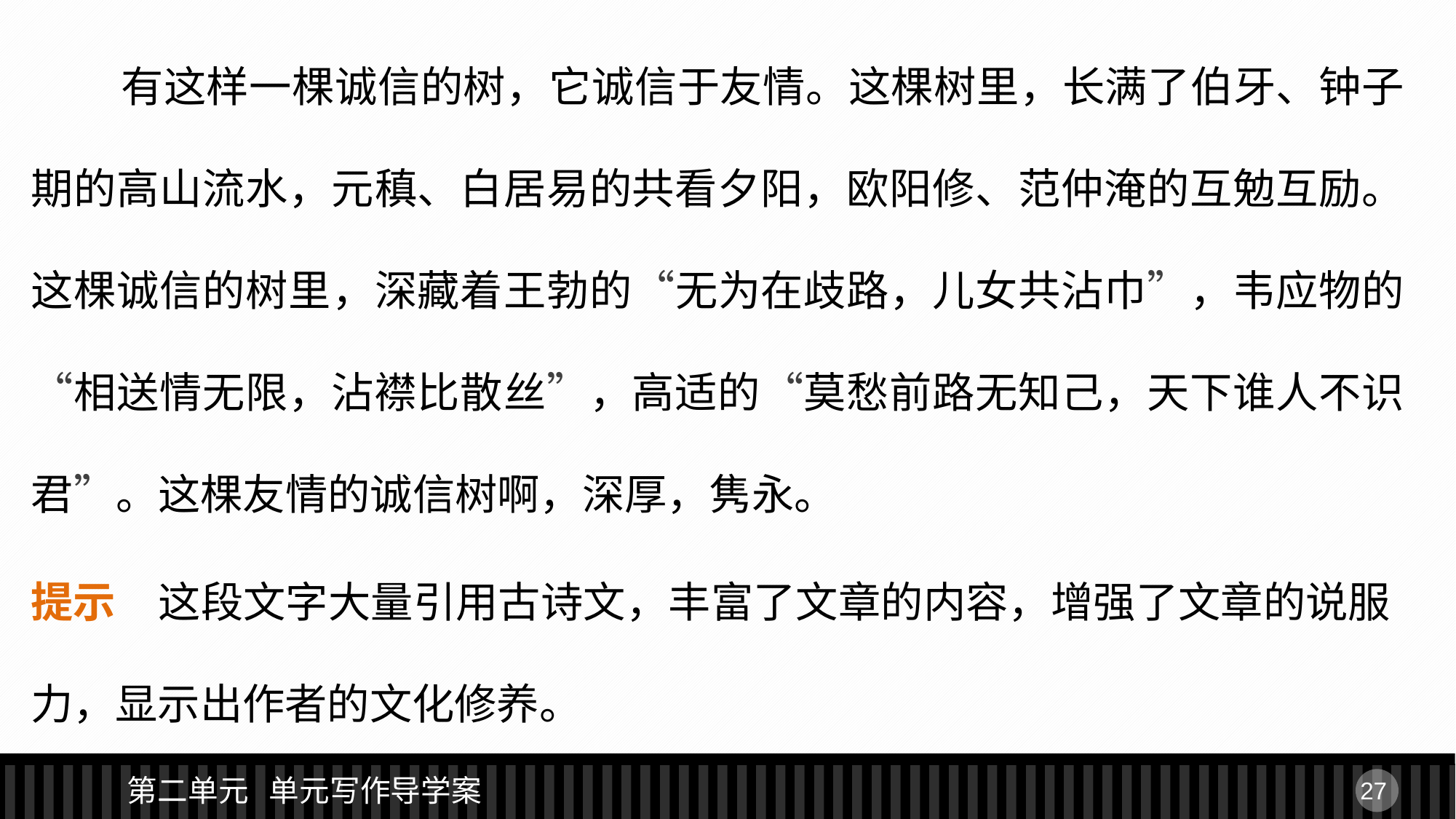

有这样一棵诚信的树，它诚信于友情。这棵树里，长满了伯牙、钟子期的高山流水，元稹、白居易的共看夕阳，欧阳修、范仲淹的互勉互励。这棵诚信的树里，深藏着王勃的“无为在歧路，儿女共沾巾”，韦应物的“相送情无限，沾襟比散丝”，高适的“莫愁前路无知己，天下谁人不识君”。这棵友情的诚信树啊，深厚，隽永。
提示　这段文字大量引用古诗文，丰富了文章的内容，增强了文章的说服力，显示出作者的文化修养。